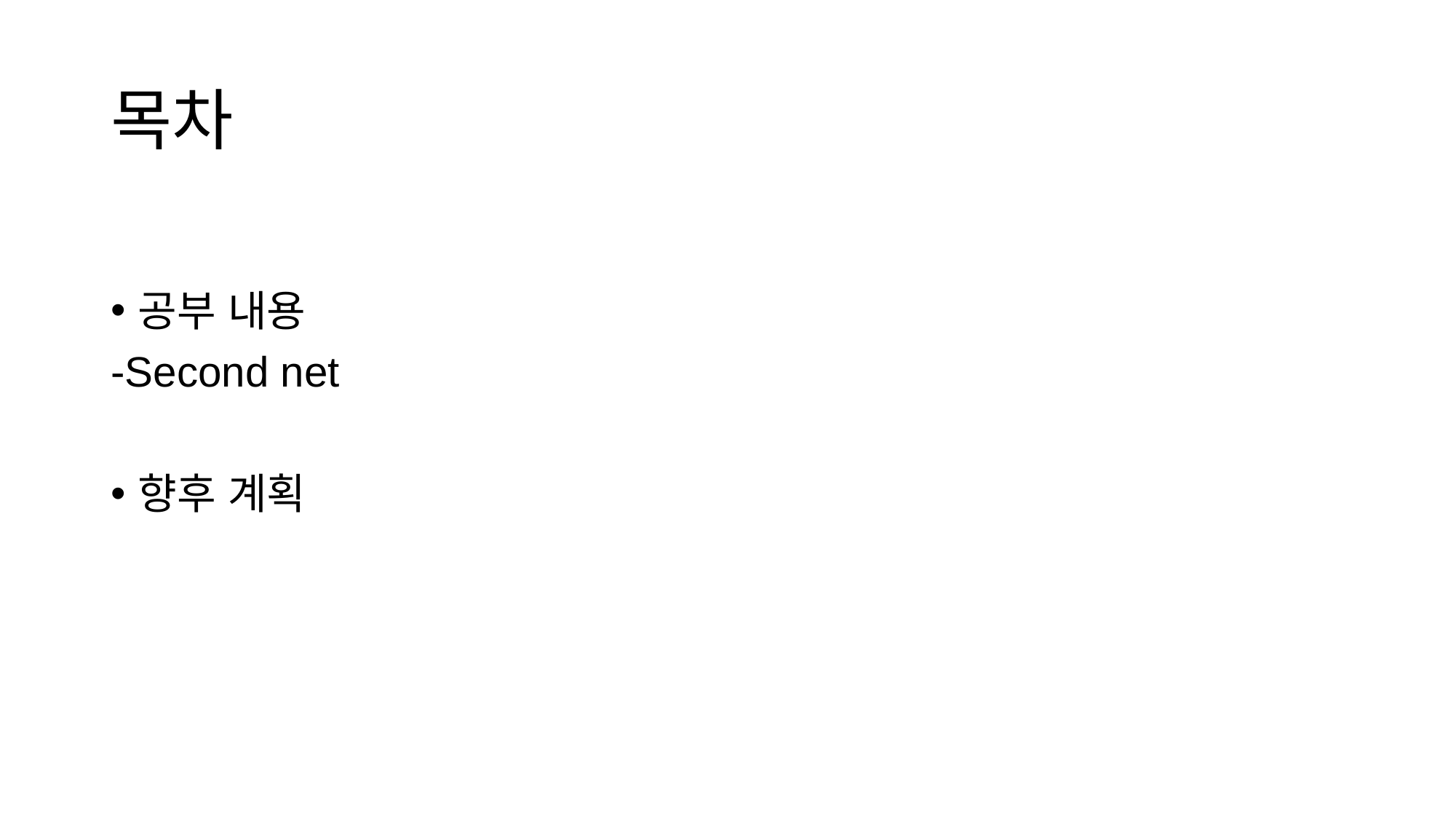

# 목차

공부 내용
-Second net

향후 계획